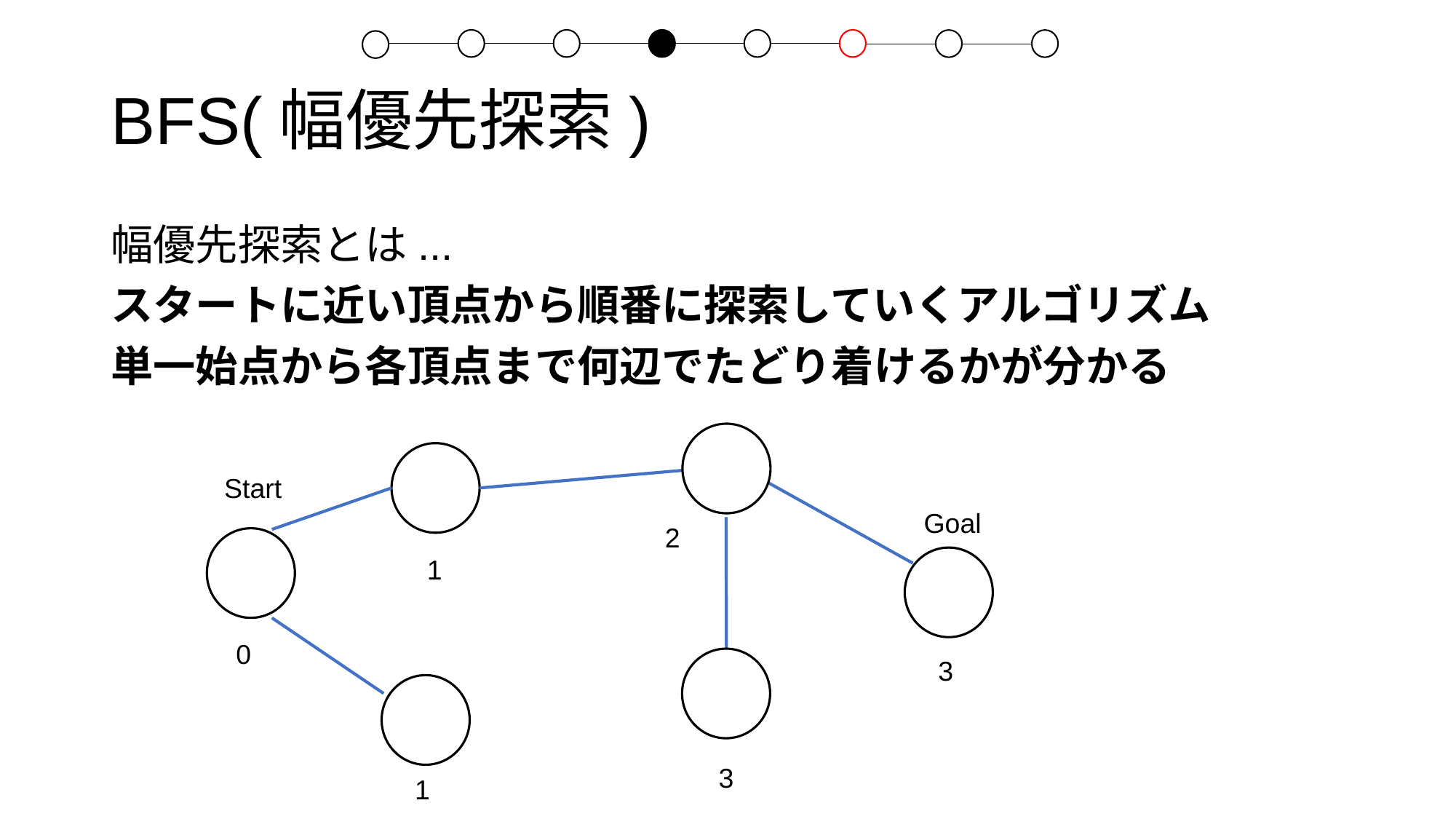

# BFS(幅優先探索)
幅優先探索とは...
スタートに近い頂点から順番に探索していくアルゴリズム
単一始点から各頂点まで何辺でたどり着けるかが分かる

Start
Goal
2

1
0

3

3
1